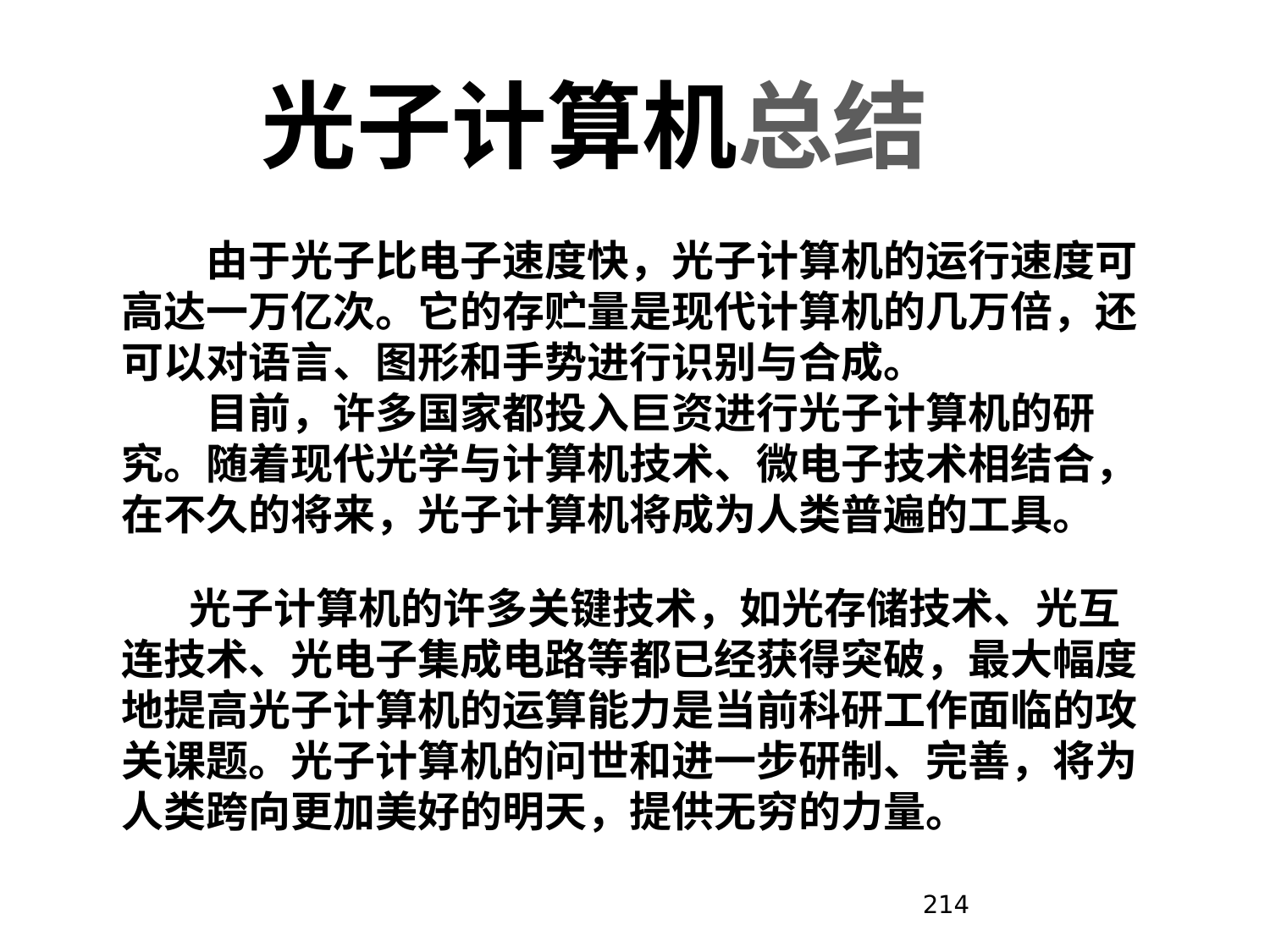

光子计算机总结
　　由于光子比电子速度快，光子计算机的运行速度可高达一万亿次。它的存贮量是现代计算机的几万倍，还可以对语言、图形和手势进行识别与合成。
　　目前，许多国家都投入巨资进行光子计算机的研究。随着现代光学与计算机技术、微电子技术相结合，在不久的将来，光子计算机将成为人类普遍的工具。
      光子计算机的许多关键技术，如光存储技术、光互连技术、光电子集成电路等都已经获得突破，最大幅度地提高光子计算机的运算能力是当前科研工作面临的攻关课题。光子计算机的问世和进一步研制、完善，将为人类跨向更加美好的明天，提供无穷的力量。
214